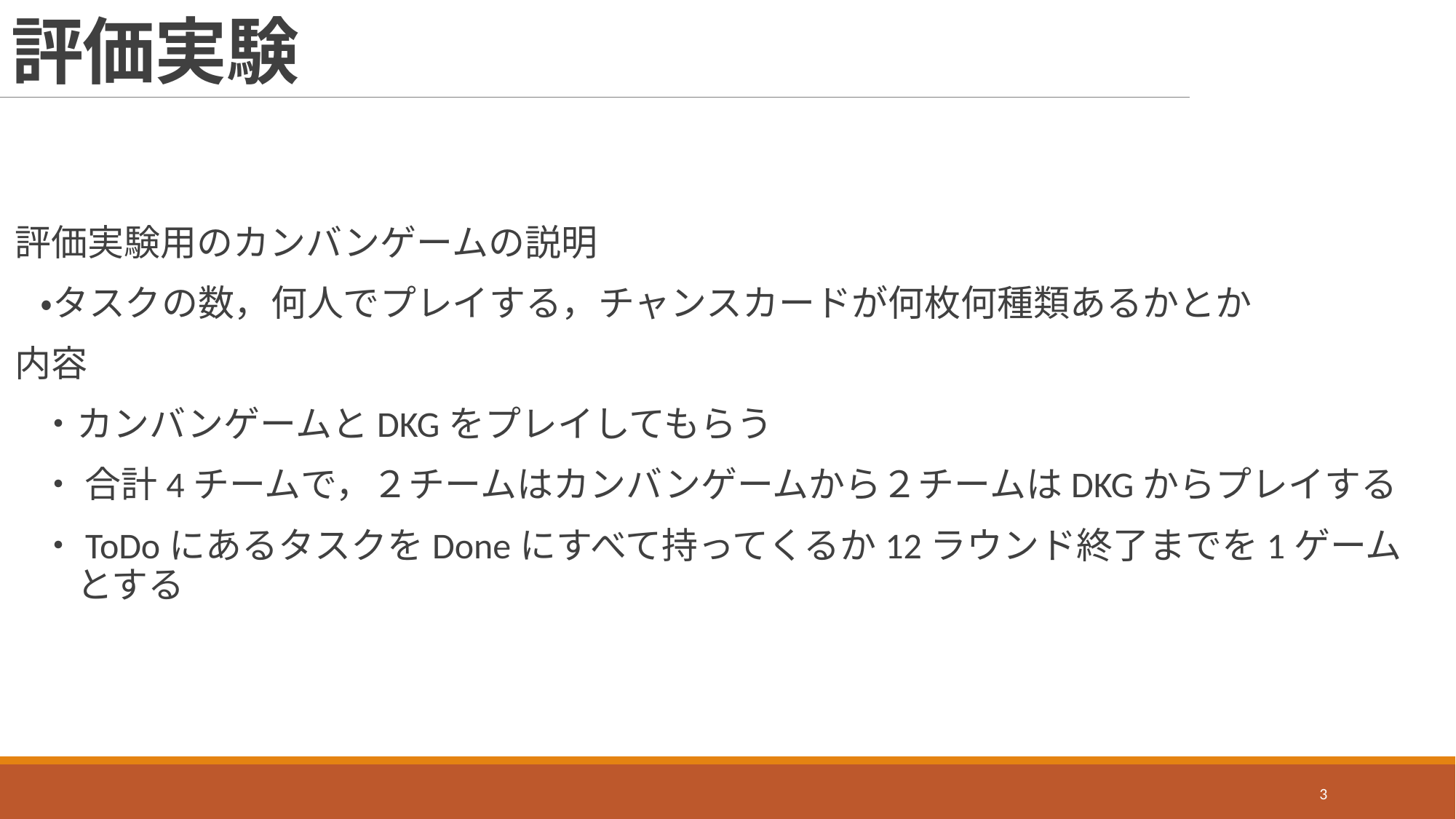

# 評価実験
評価実験用のカンバンゲームの説明
　・タスクの数，何人でプレイする，チャンスカードが何枚何種類あるかとか
内容
　・カンバンゲームとDKGをプレイしてもらう
　・ 合計4チームで，２チームはカンバンゲームから２チームはDKGからプレイする
　・ToDoにあるタスクをDoneにすべて持ってくるか12ラウンド終了までを1ゲーム
　　とする
3